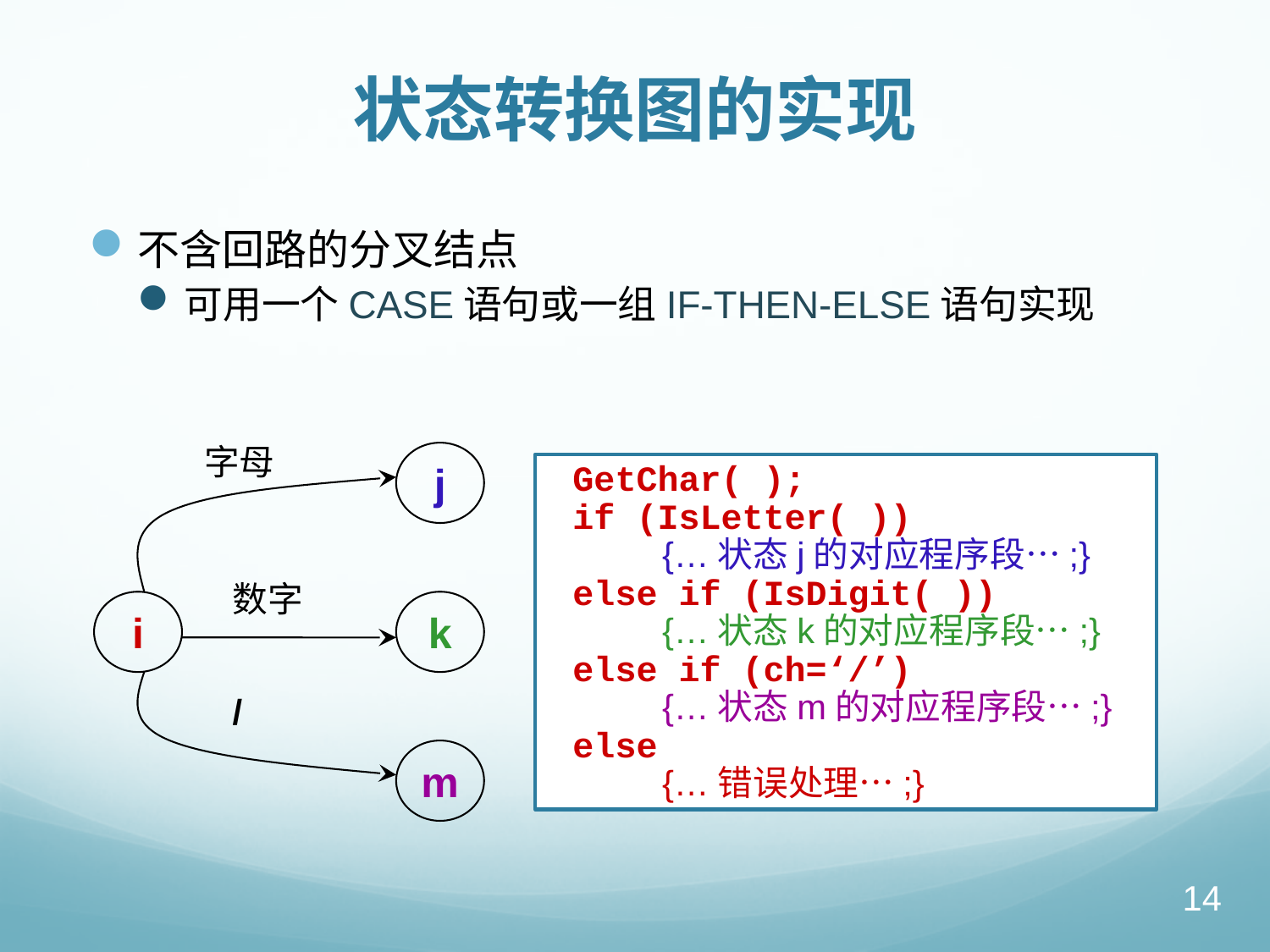

# 状态转换图的实现
不含回路的分叉结点
可用一个CASE语句或一组IF-THEN-ELSE语句实现
字母
j

数字
i
k

/
m
GetChar( );
if (IsLetter( ))
	{…状态j的对应程序段…;}
else if (IsDigit( ))
	{…状态k的对应程序段…;}
else if (ch=‘/’)
	{…状态m的对应程序段…;}
else
	{…错误处理…;}
14